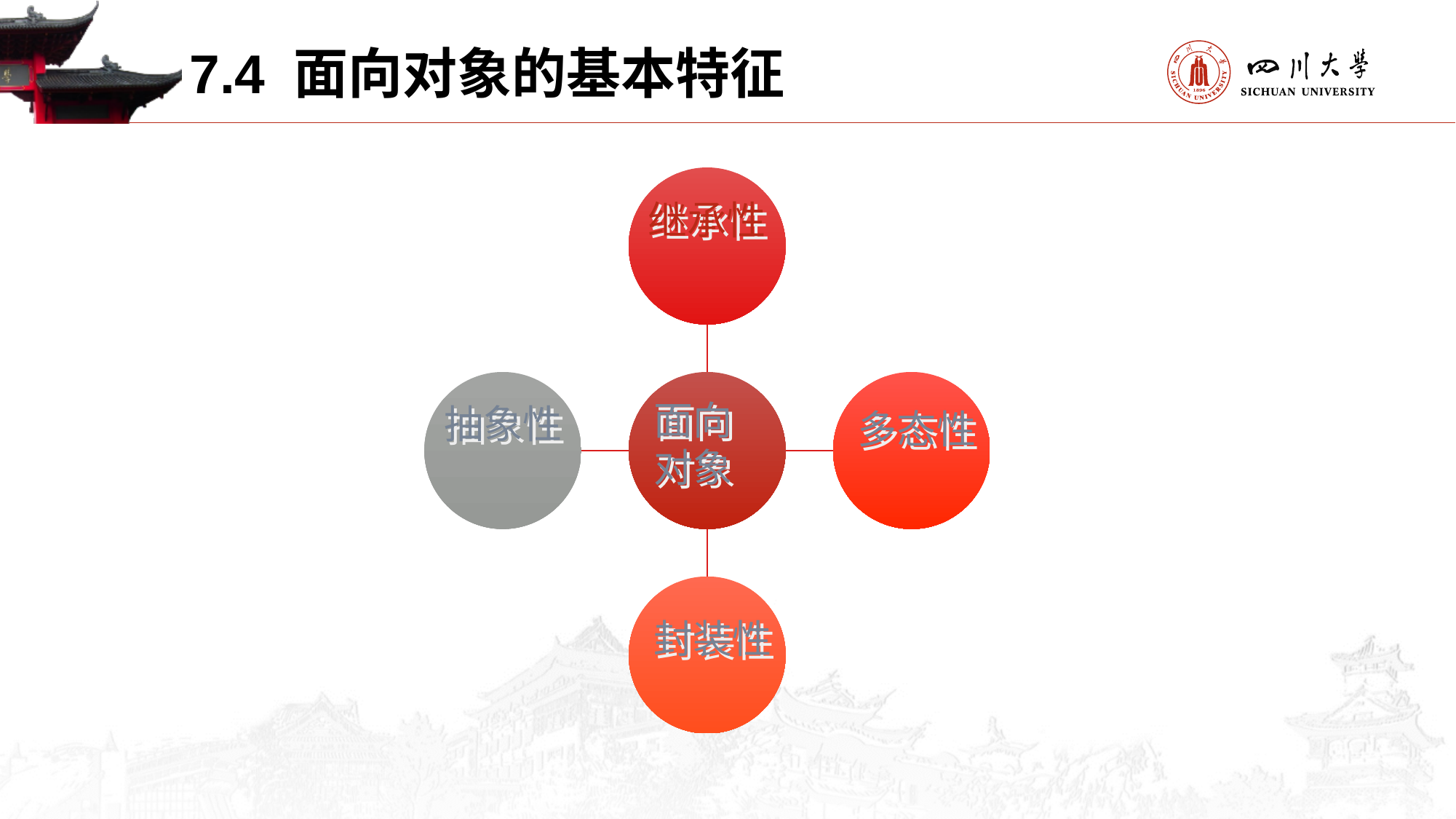

7.4 面向对象的基本特征

继承性
面向
对象
抽象性
多态性
封装性